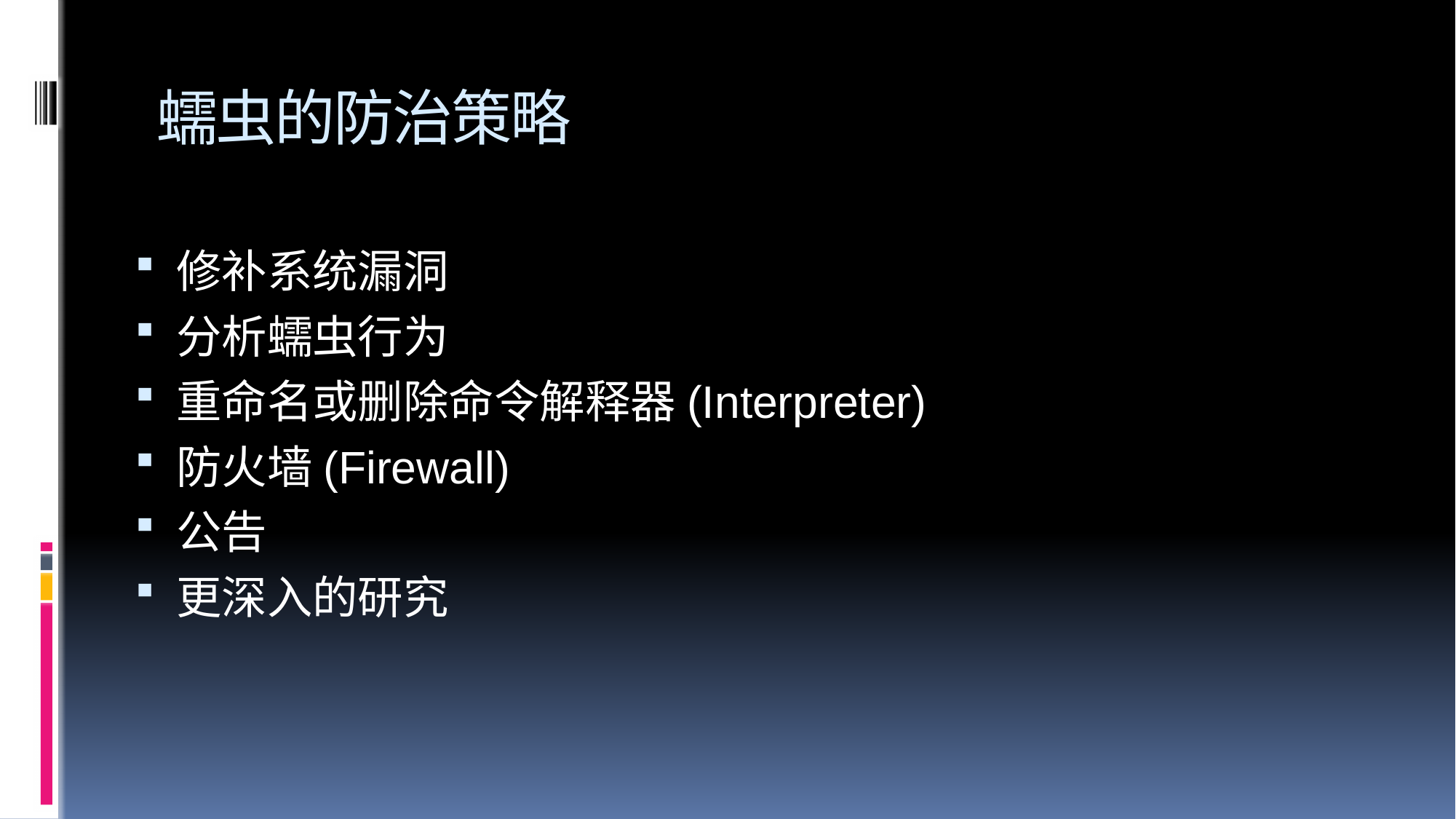

# 蠕虫的防治策略

修补系统漏洞
分析蠕虫行为
重命名或删除命令解释器(Interpreter)
防火墙(Firewall)
公告
更深入的研究